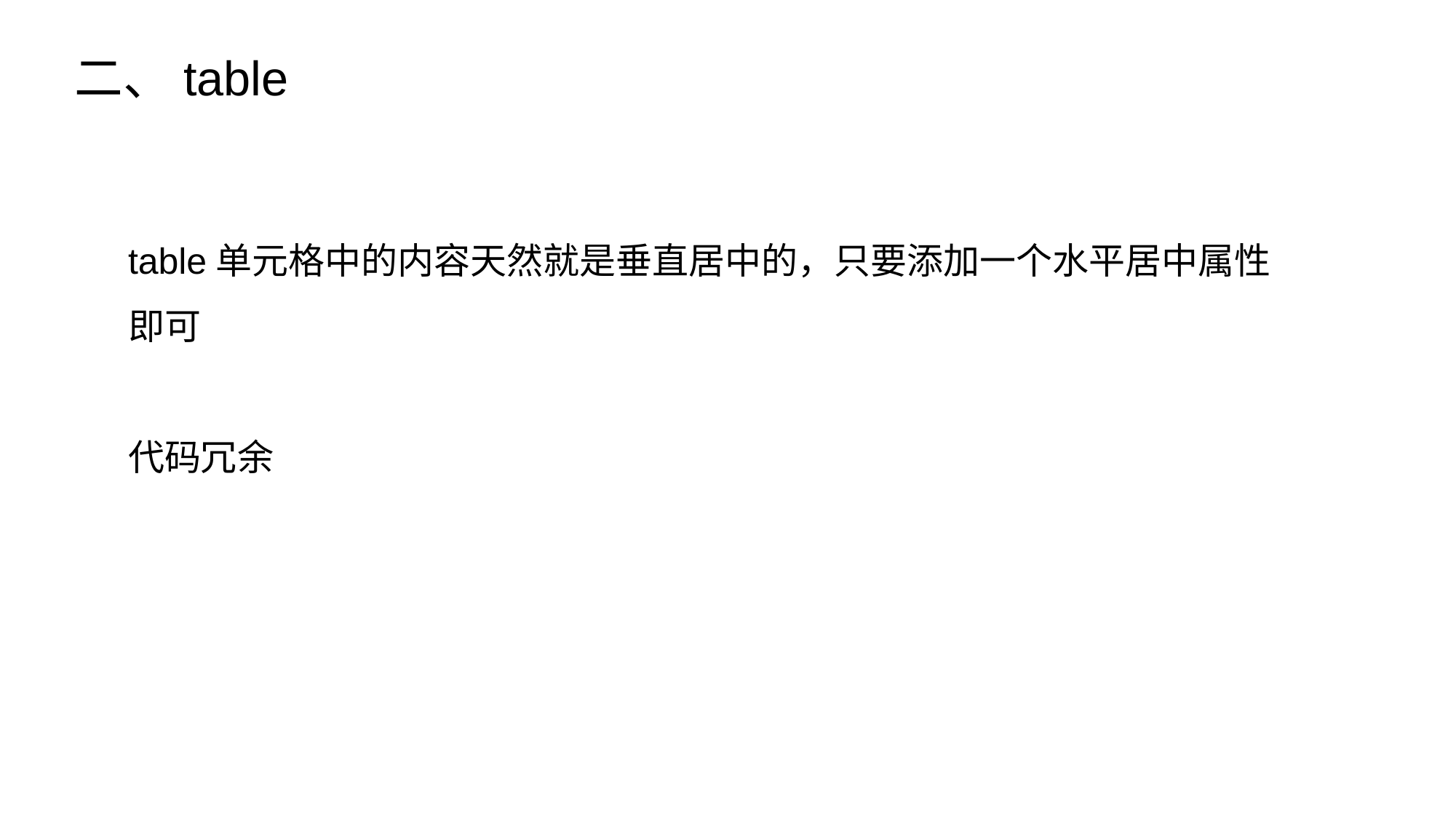

二、table
table单元格中的内容天然就是垂直居中的，只要添加一个水平居中属性即可

代码冗余